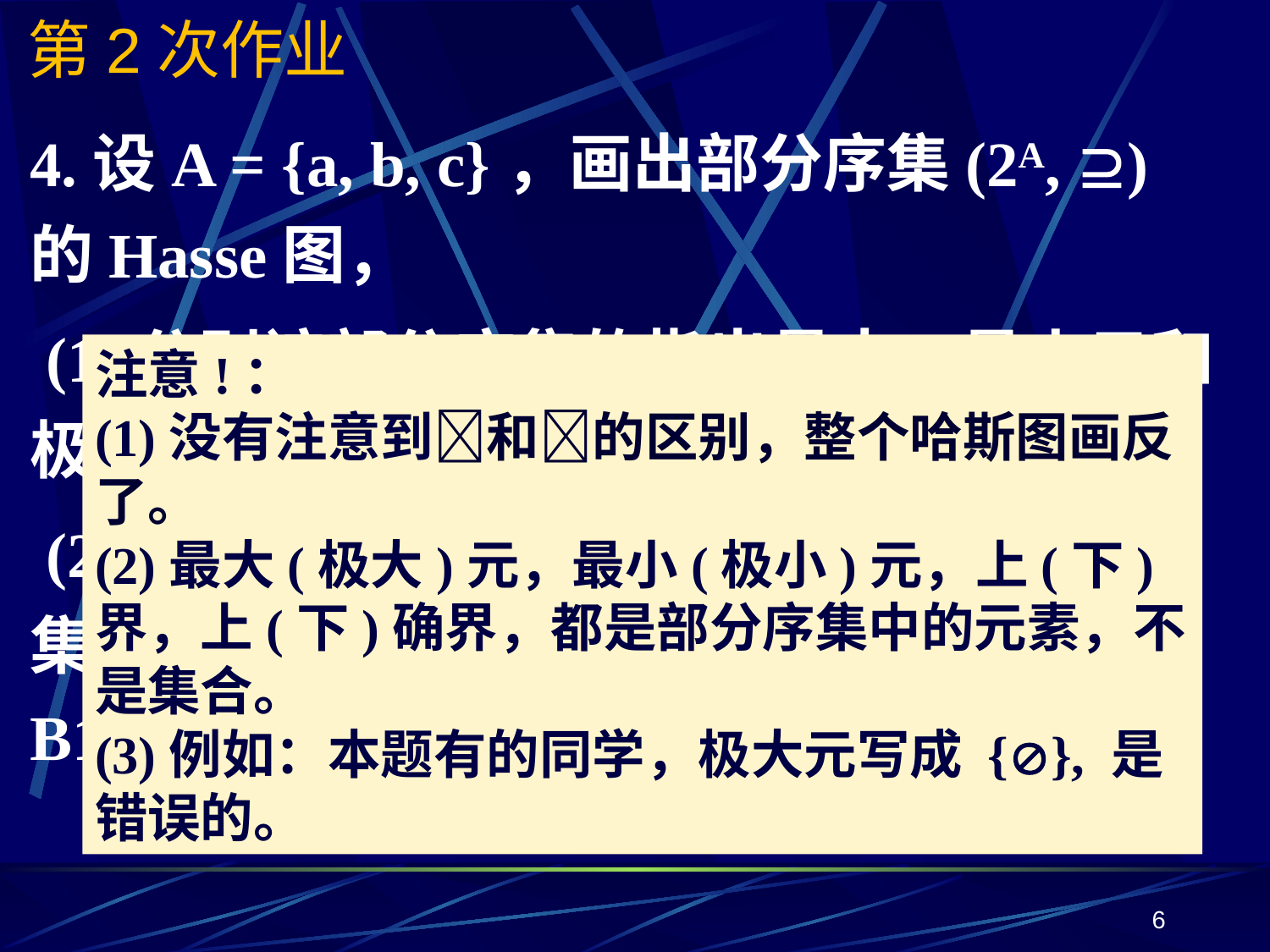

# 第2次作业
4.设A = {a, b, c}，画出部分序集(2A, ⊇) 的Hasse图，
 (1)分别该部分序集的指出最大、最小元和极大、极小元。
 (2)对于2A的子集B = {{a}, {b}, {c}}，子集           B 1= {{a}, {b}},请分别指出B和B1的所有上界、下界和上确界、下确界。
注意!：
(1)没有注意到⊇和⊆的区别，整个哈斯图画反了。
(2)最大(极大)元，最小(极小)元，上(下)界，上(下)确界，都是部分序集中的元素，不是集合。
(3)例如：本题有的同学，极大元写成 {∅}, 是错误的。

6